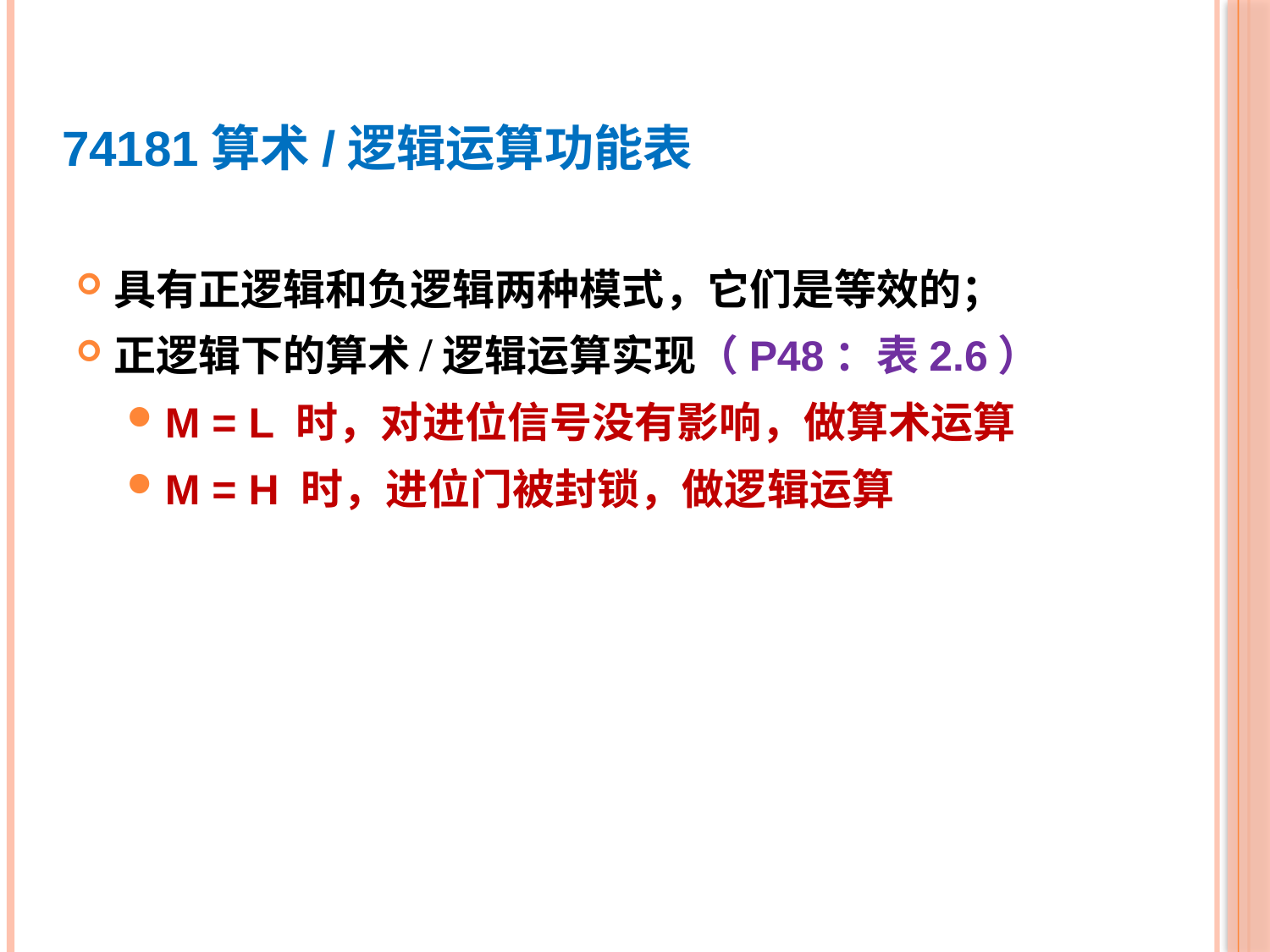

74181算术/逻辑运算功能表
具有正逻辑和负逻辑两种模式，它们是等效的；
正逻辑下的算术/逻辑运算实现（P48：表2.6）
M = L 时，对进位信号没有影响，做算术运算
M = H 时，进位门被封锁，做逻辑运算